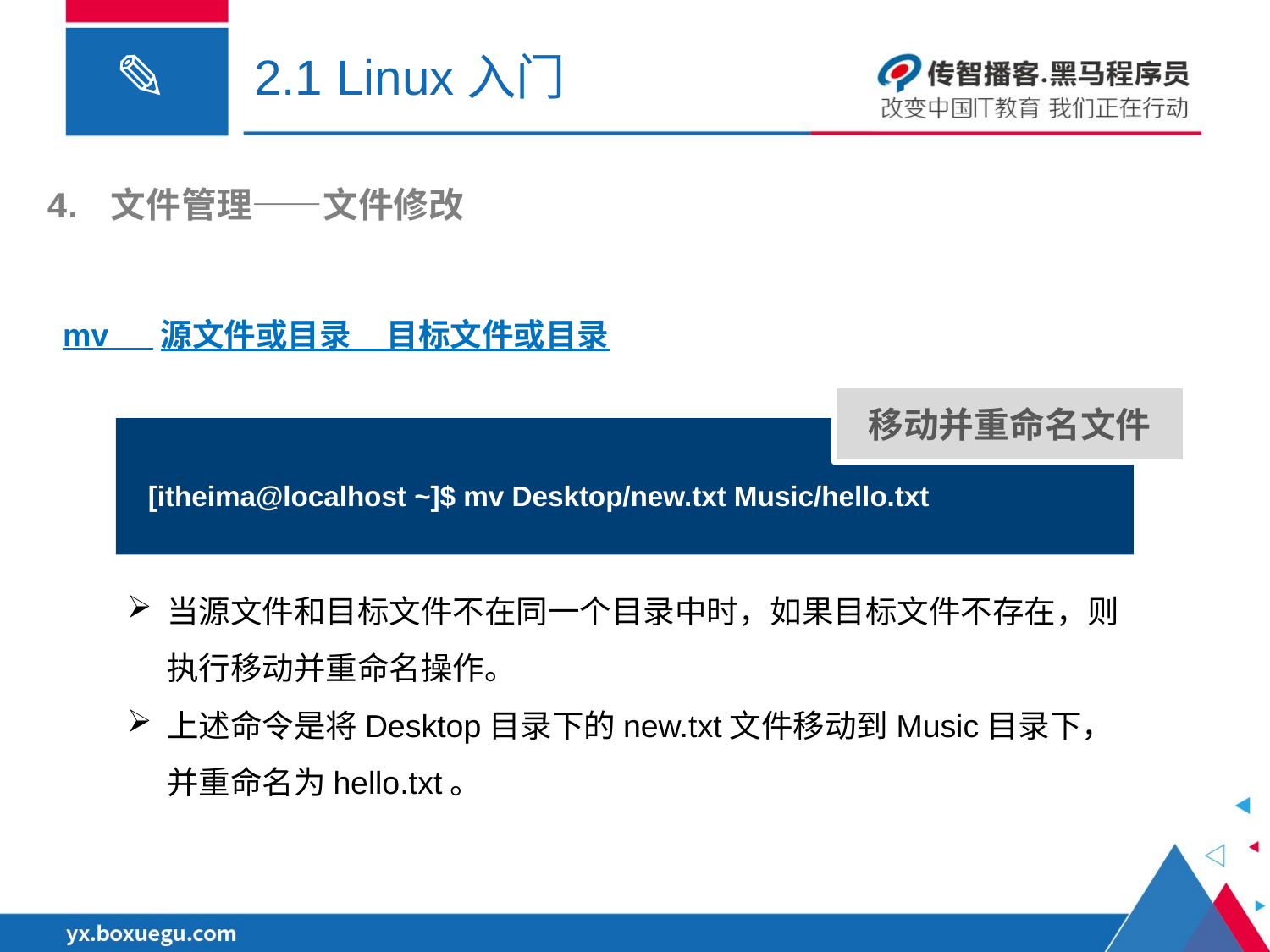

# 2.1 Linux入门
文件管理——文件修改
mv     源文件或目录     目标文件或目录
移动并重命名文件

[itheima@localhost ~]$ mv Desktop/new.txt Music/hello.txt
当源文件和目标文件不在同一个目录中时，如果目标文件不存在，则执行移动并重命名操作。
上述命令是将Desktop目录下的new.txt文件移动到Music目录下，并重命名为hello.txt。